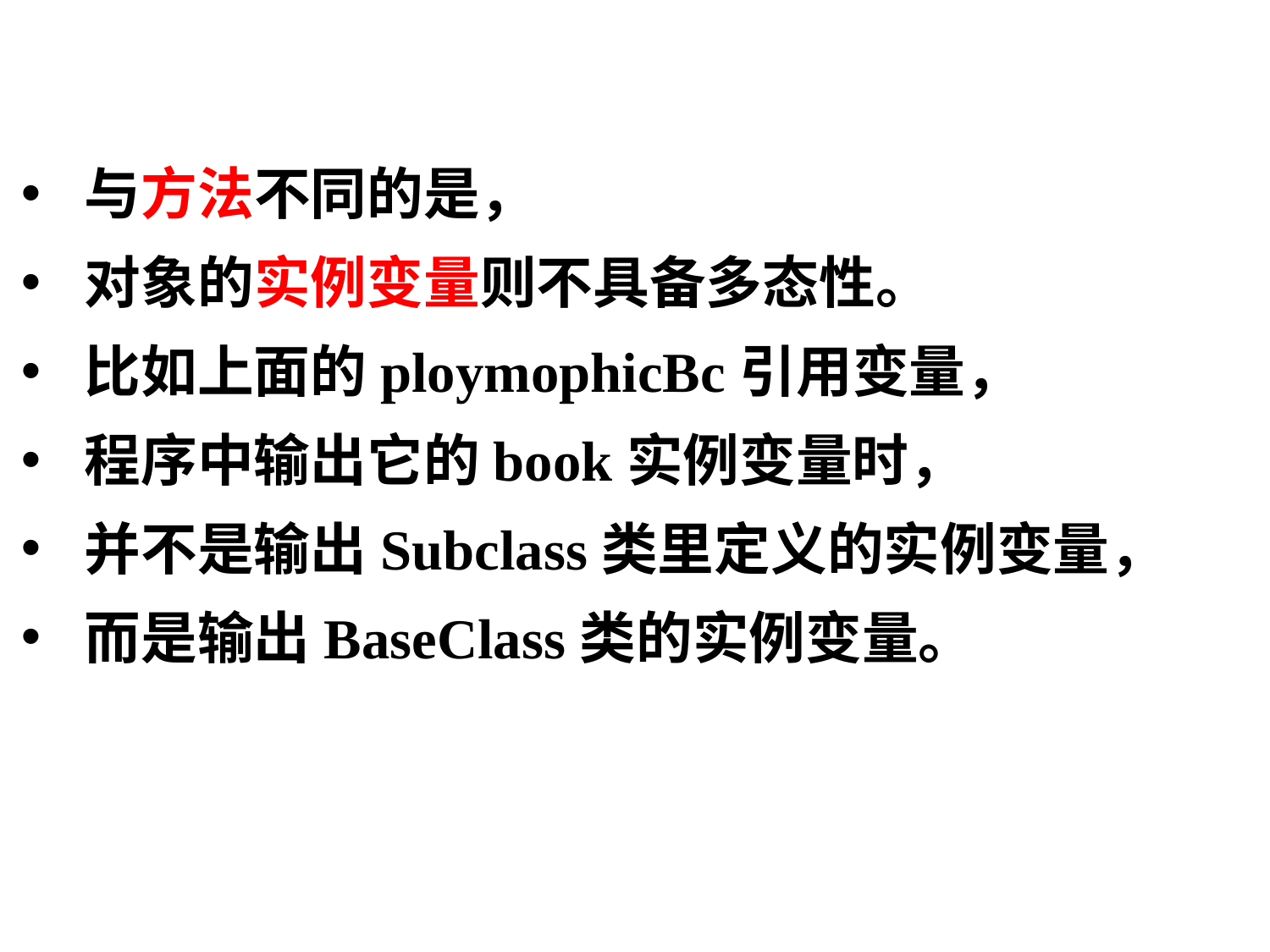

与方法不同的是，
对象的实例变量则不具备多态性。
比如上面的ploymophicBc引用变量，
程序中输出它的book实例变量时，
并不是输出Subclass类里定义的实例变量，
而是输出BaseClass类的实例变量。